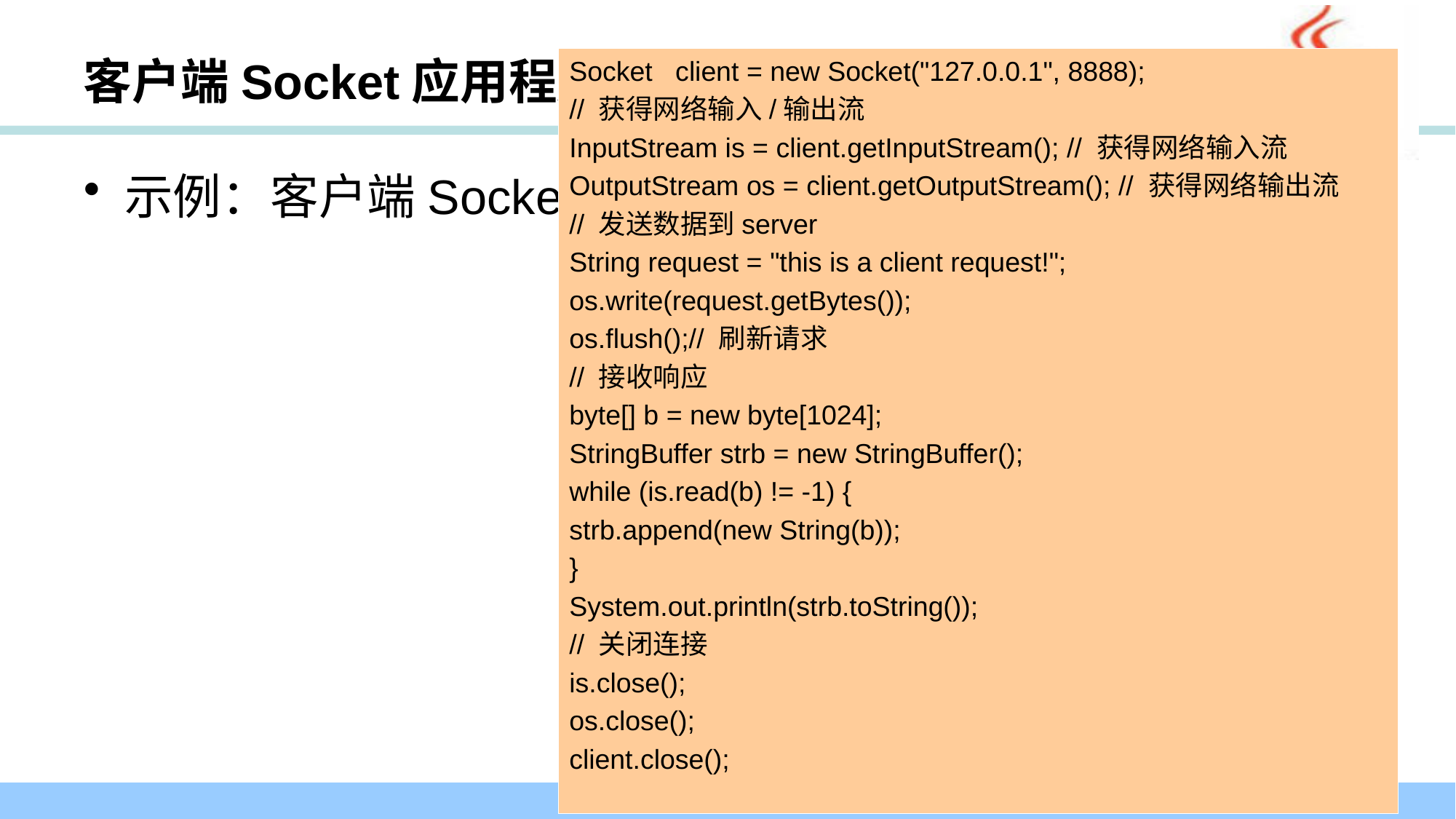

# 客户端Socket应用程序
Socket   client = new Socket("127.0.0.1", 8888);
// 获得网络输入/输出流
InputStream is = client.getInputStream(); // 获得网络输入流
OutputStream os = client.getOutputStream(); // 获得网络输出流
// 发送数据到server
String request = "this is a client request!";
os.write(request.getBytes());
os.flush();// 刷新请求
// 接收响应
byte[] b = new byte[1024];
StringBuffer strb = new StringBuffer();
while (is.read(b) != -1) {
strb.append(new String(b));
}
System.out.println(strb.toString());
// 关闭连接
is.close();
os.close();
client.close();
示例：客户端Socket请求服务器内容